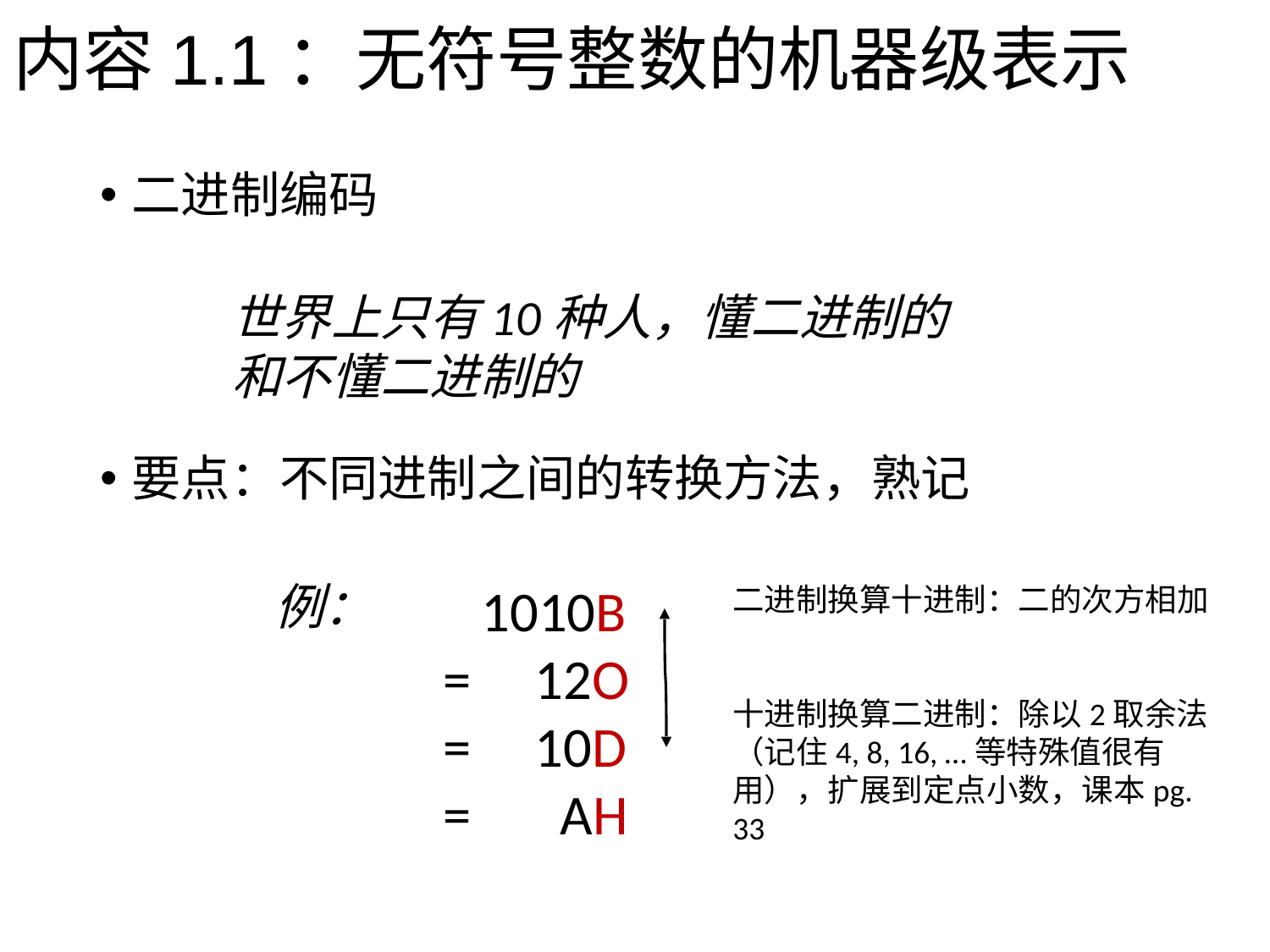

# 内容1.1：无符号整数的机器级表示
二进制编码

要点：不同进制之间的转换方法，熟记
世界上只有10种人，懂二进制的和不懂二进制的
例：
   1010B
=     12O
=     10D
=       AH
二进制换算十进制：二的次方相加

十进制换算二进制：除以2取余法（记住4, 8, 16, …等特殊值很有用），扩展到定点小数，课本pg. 33